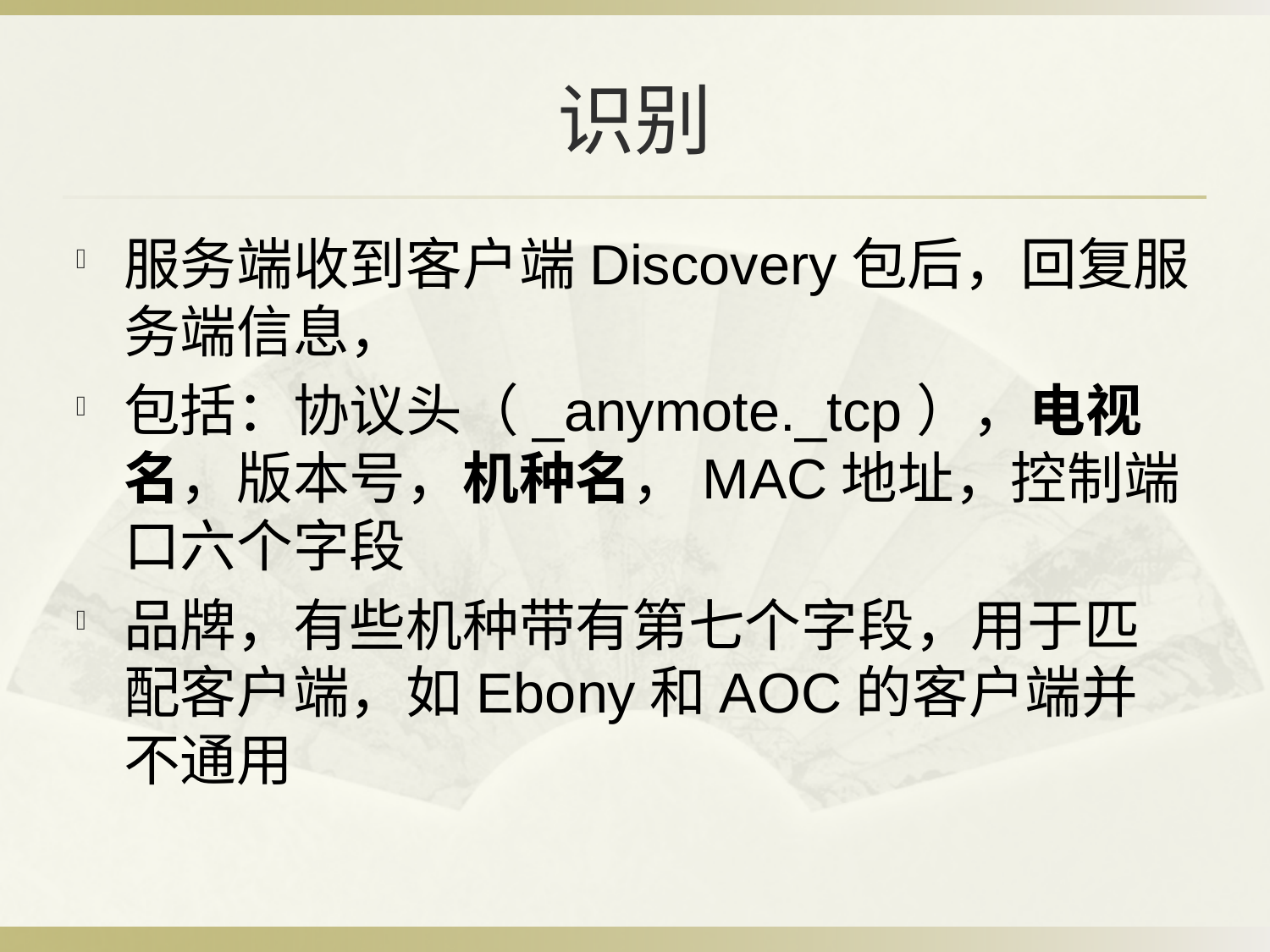

# 识别
服务端收到客户端Discovery包后，回复服务端信息，
包括：协议头（_anymote._tcp），电视名，版本号，机种名，MAC地址，控制端口六个字段
品牌，有些机种带有第七个字段，用于匹配客户端，如Ebony和AOC的客户端并不通用